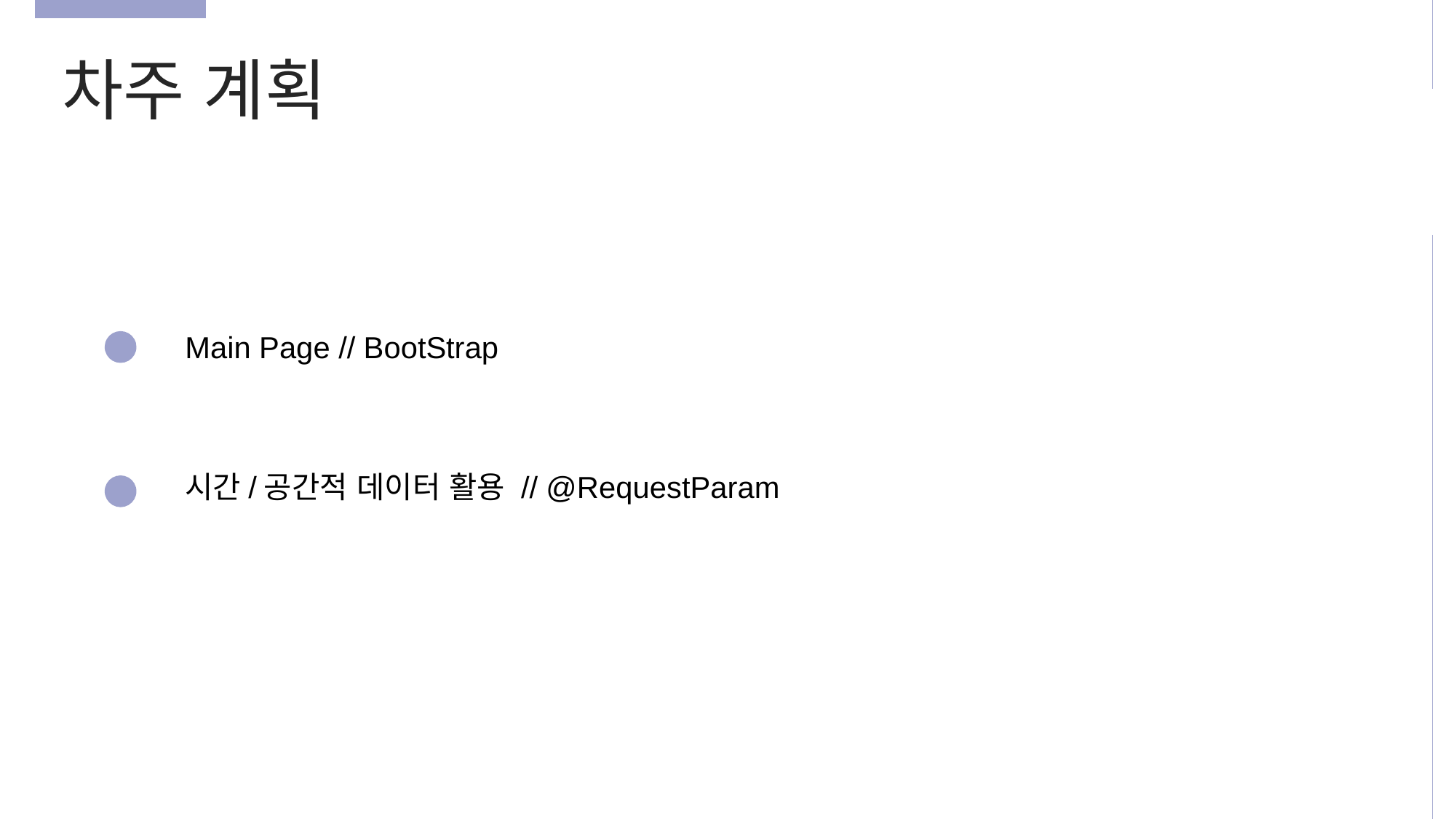

차주 계획
Main Page // BootStrap

시간/공간적 데이터 활용 // @RequestParam